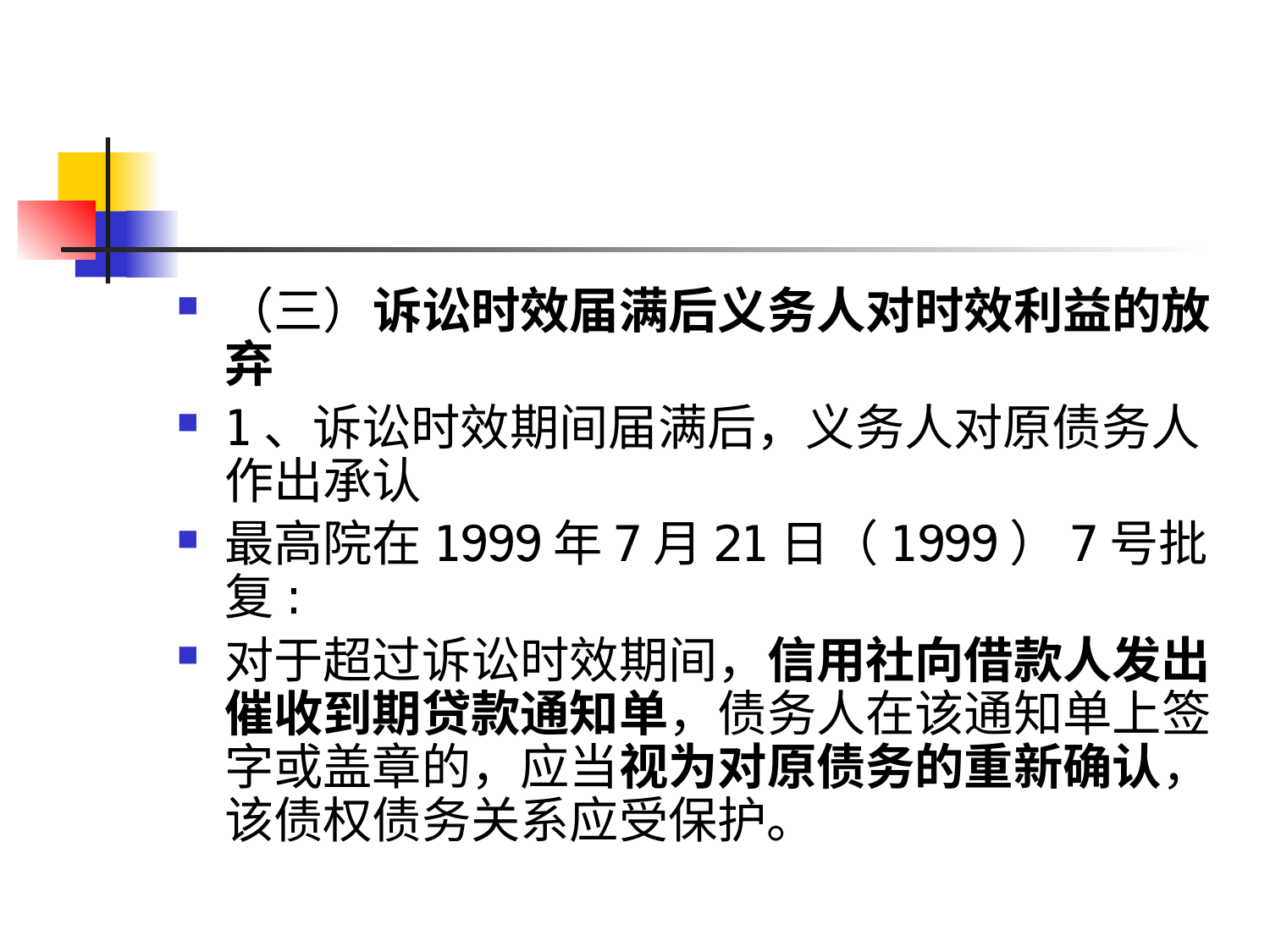

#
（三）诉讼时效届满后义务人对时效利益的放弃
1、诉讼时效期间届满后，义务人对原债务人作出承认
最高院在1999年7月21日（1999）7号批复:
对于超过诉讼时效期间，信用社向借款人发出催收到期贷款通知单，债务人在该通知单上签字或盖章的，应当视为对原债务的重新确认，该债权债务关系应受保护。